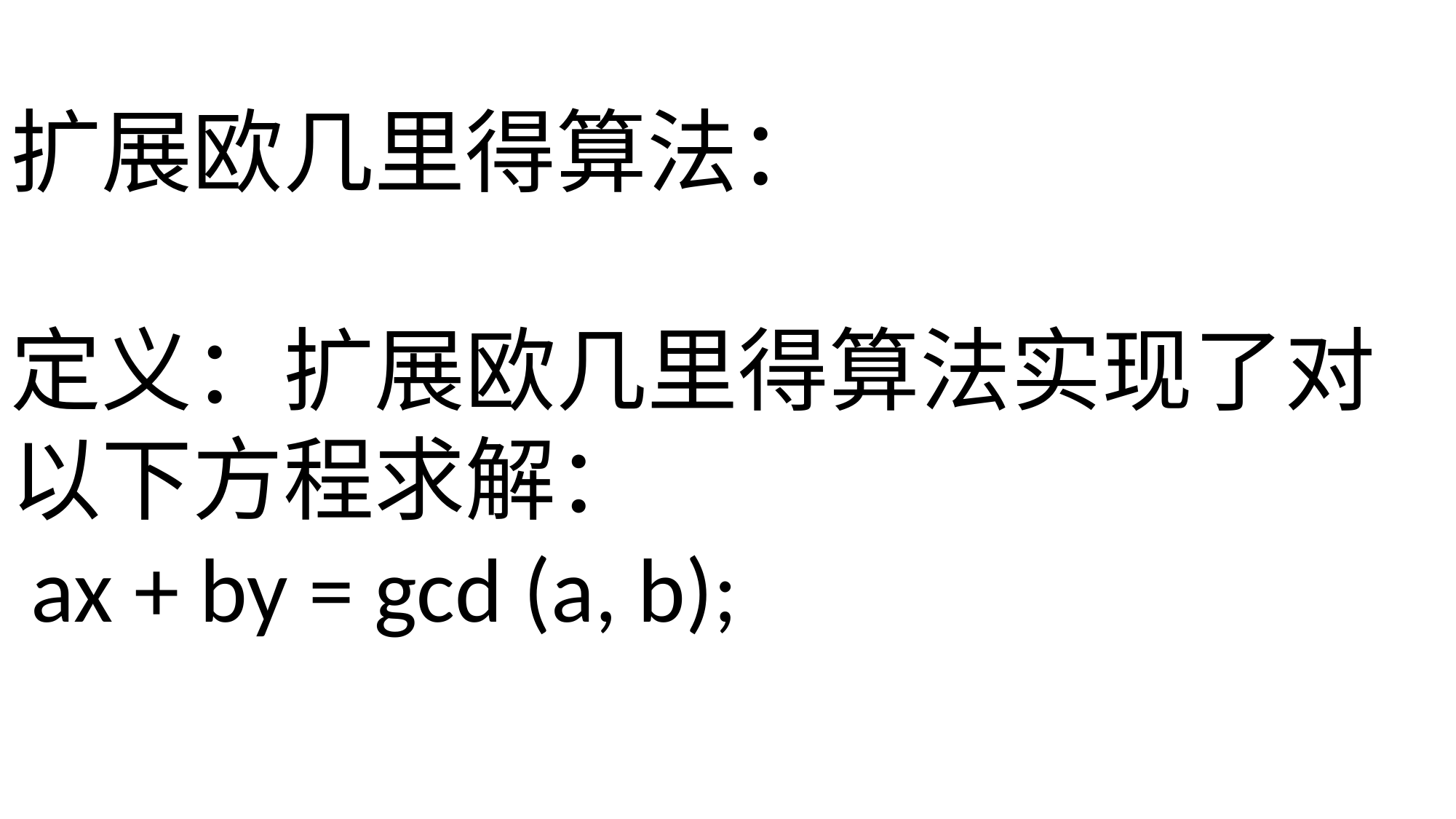

扩展欧几里得算法：

定义：扩展欧几里得算法实现了对以下方程求解：
​ ax + by = gcd (a, b);